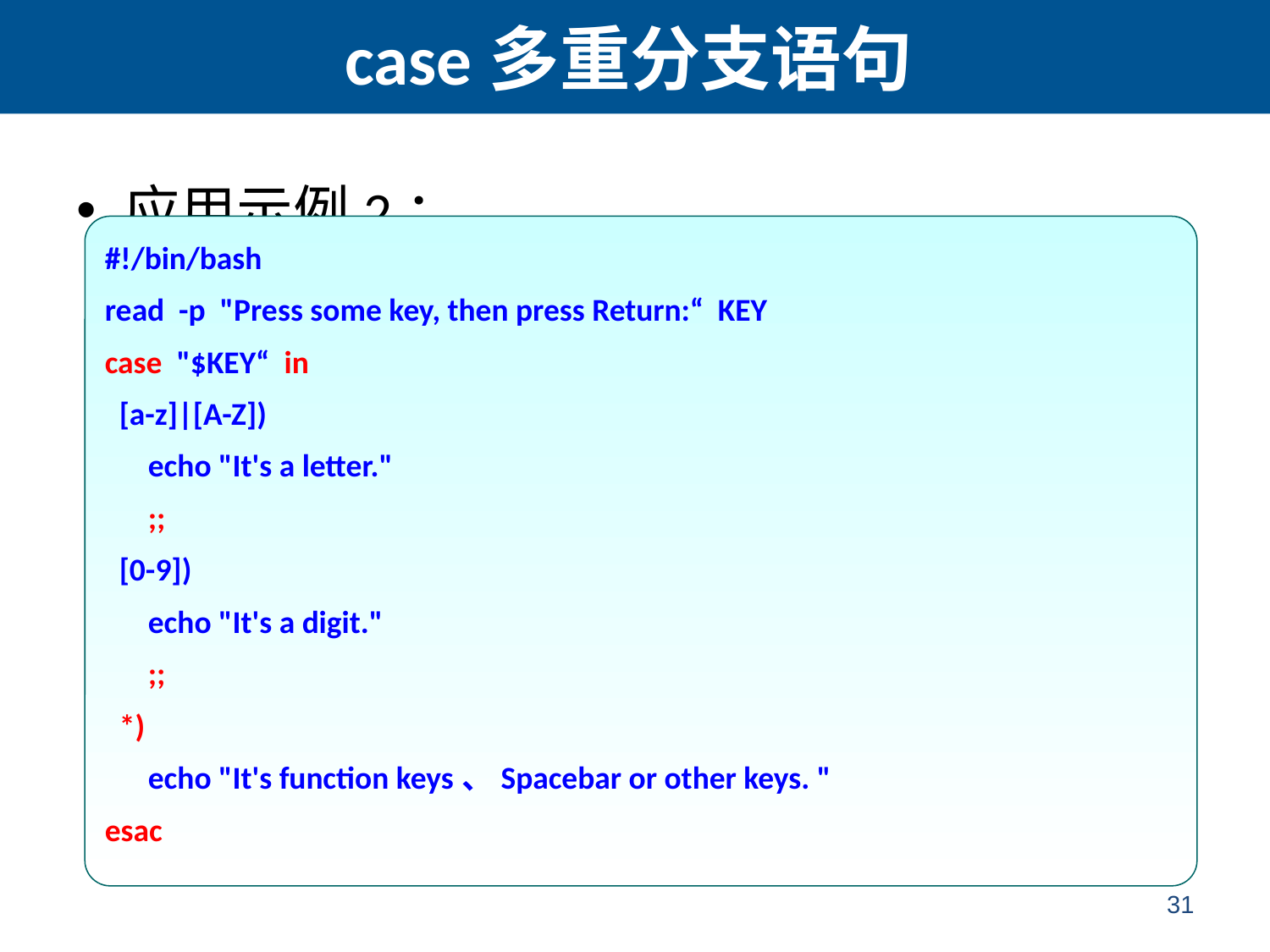

# case多重分支语句
应用示例2：
提示用户从键盘输入一个字符，判断该字符是否为字母、数字或者其它字符，并输出相应的提示信息
#!/bin/bash
read  -p  "Press some key, then press Return:“  KEY
case  "$KEY“  in
  [a-z]|[A-Z])
      echo "It's a letter."
      ;;
  [0-9])
      echo "It's a digit."
      ;;
  *)
      echo "It's function keys、Spacebar or other keys. "
esac
31